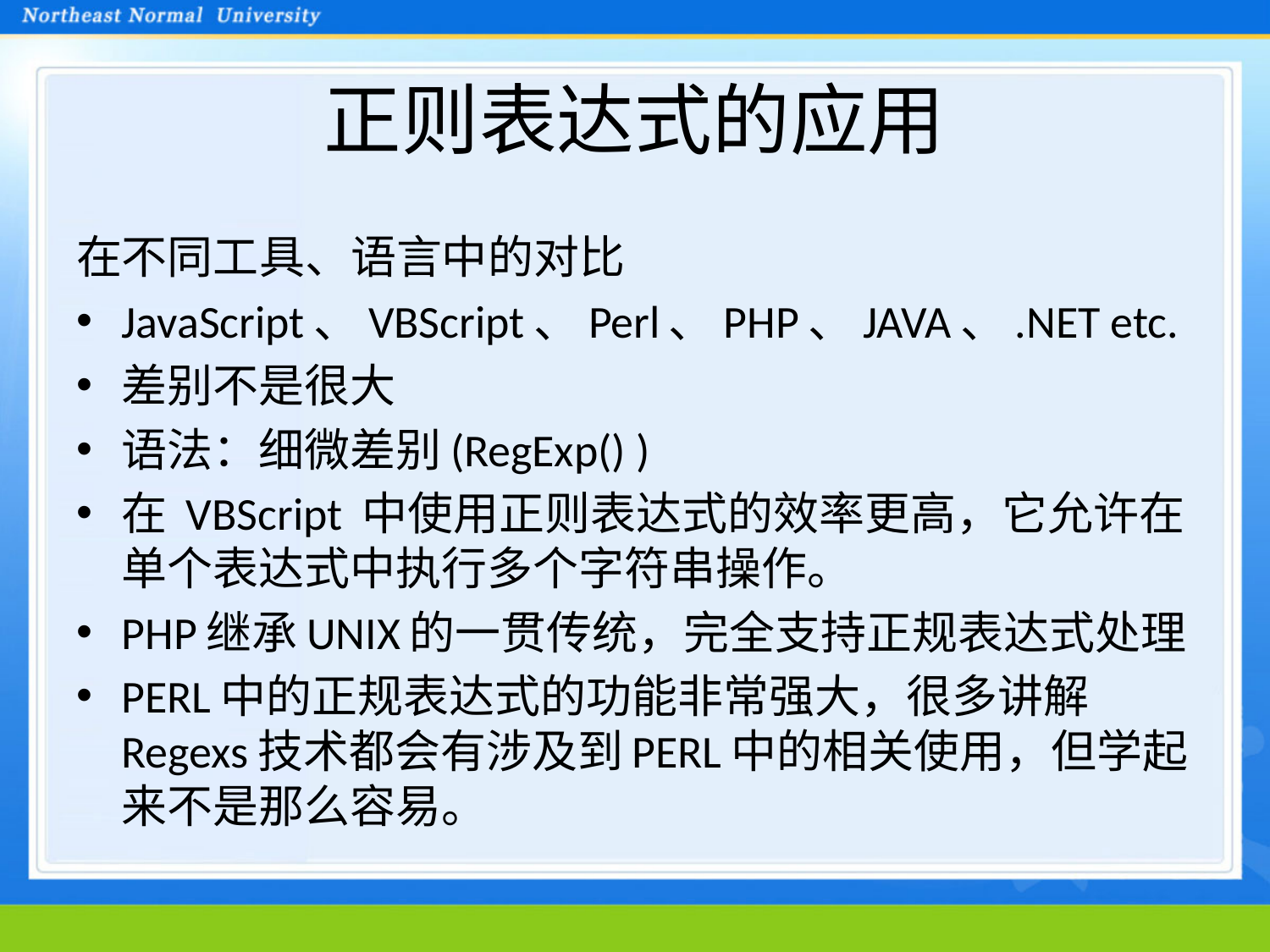

# 正则表达式的应用
在不同工具、语言中的对比
JavaScript、VBScript、Perl、PHP、JAVA、.NET etc.
差别不是很大
语法：细微差别(RegExp() )
在 VBScript 中使用正则表达式的效率更高，它允许在单个表达式中执行多个字符串操作。
PHP继承UNIX的一贯传统，完全支持正规表达式处理
PERL中的正规表达式的功能非常强大，很多讲解Regexs技术都会有涉及到PERL中的相关使用，但学起来不是那么容易。